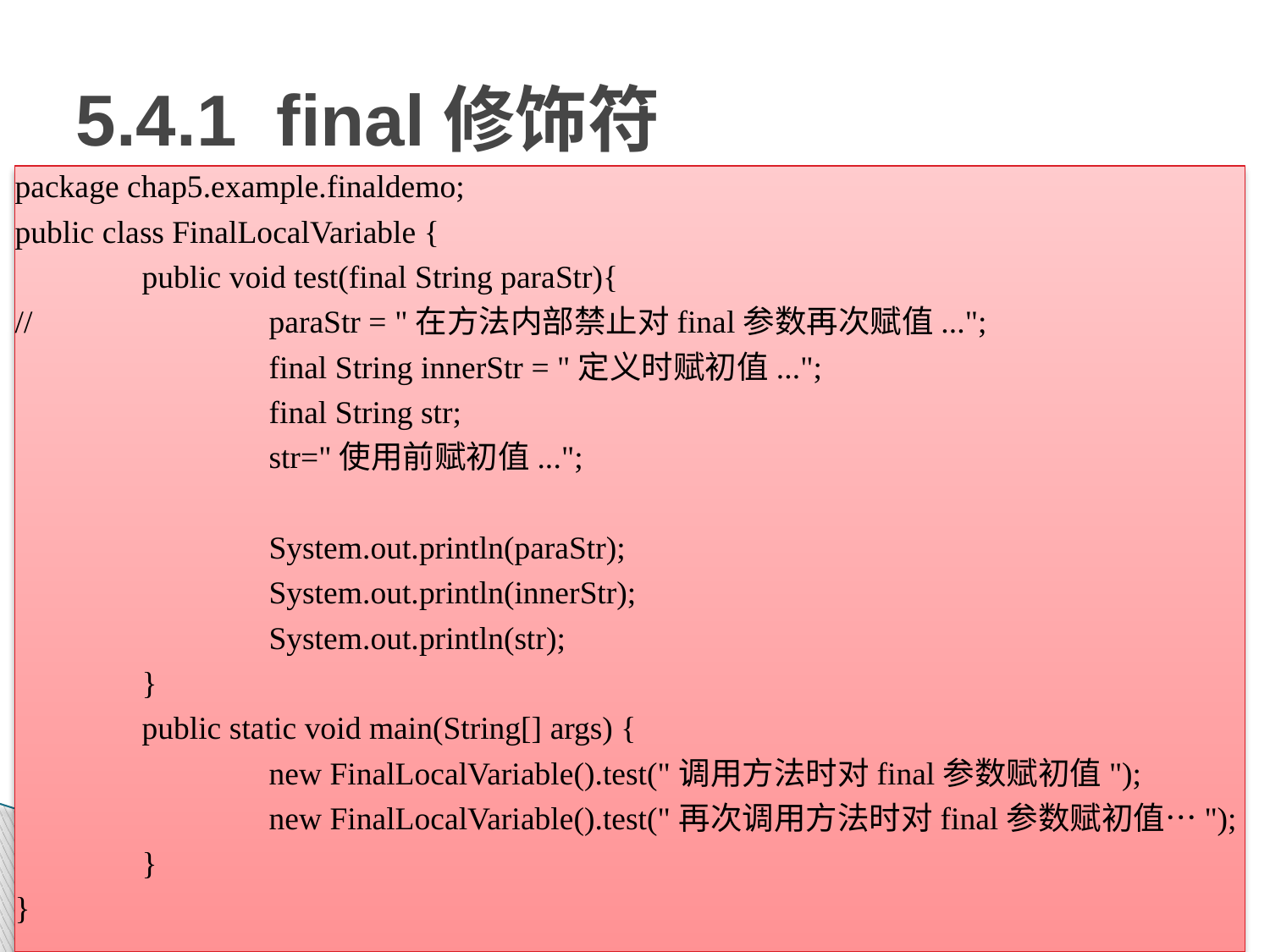

# 5.4.1  final修饰符
package chap5.example.finaldemo;
public class FinalLocalVariable {
	public void test(final String paraStr){
//		paraStr = "在方法内部禁止对final参数再次赋值...";
		final String innerStr = "定义时赋初值...";
		final String str;
		str="使用前赋初值...";

		System.out.println(paraStr);
		System.out.println(innerStr);
		System.out.println(str);
	}
	public static void main(String[] args) {
		new FinalLocalVariable().test("调用方法时对final参数赋初值");
		new FinalLocalVariable().test("再次调用方法时对final参数赋初值…");
	}
}